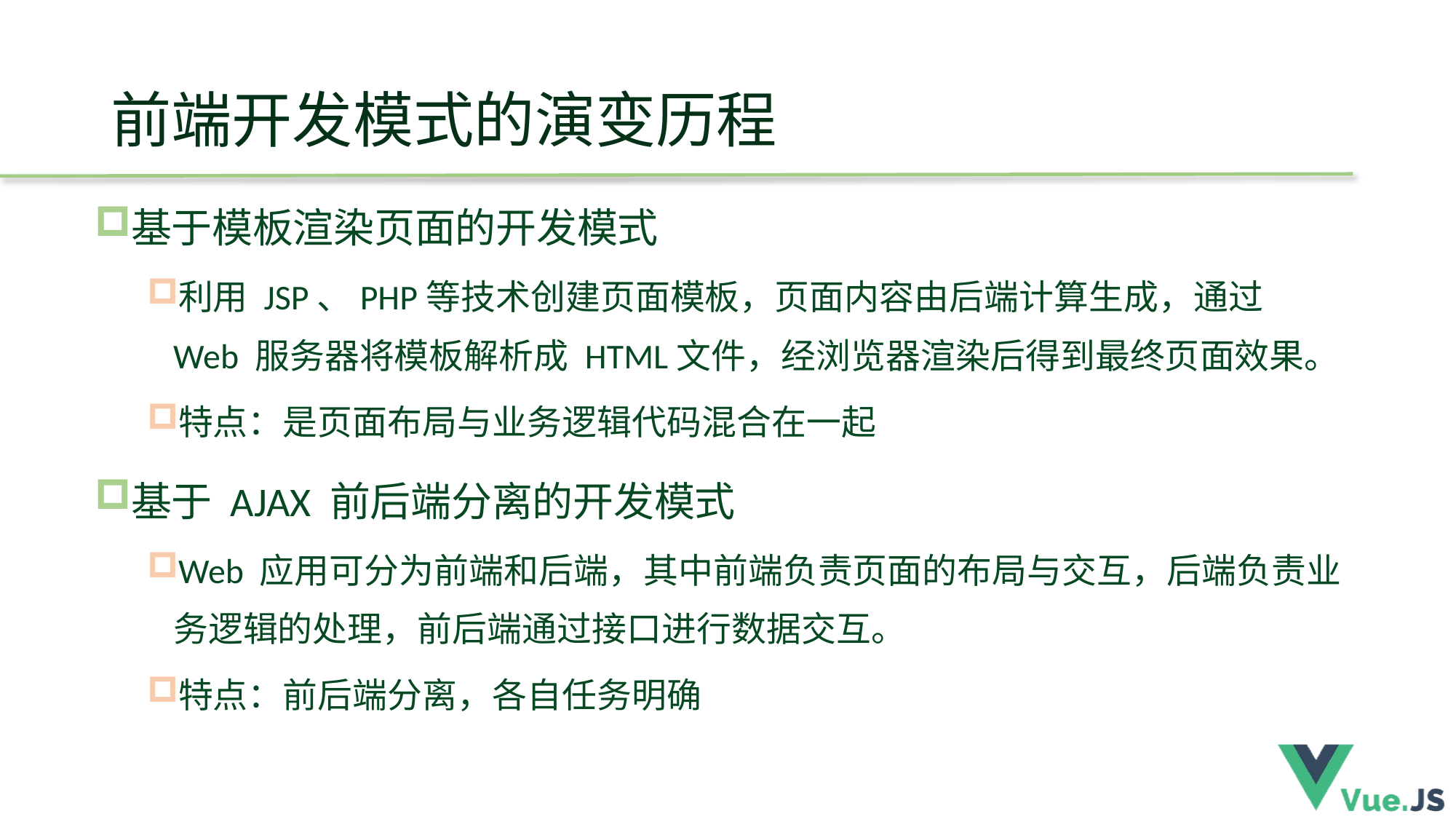

# 前端开发模式的演变历程
基于模板渲染页面的开发模式
利用 JSP、PHP等技术创建页面模板，页面内容由后端计算生成，通过 Web 服务器将模板解析成 HTML文件，经浏览器渲染后得到最终页面效果。
特点：是页面布局与业务逻辑代码混合在一起
基于 AJAX 前后端分离的开发模式
Web 应用可分为前端和后端，其中前端负责页面的布局与交互，后端负责业务逻辑的处理，前后端通过接口进行数据交互。
特点：前后端分离，各自任务明确